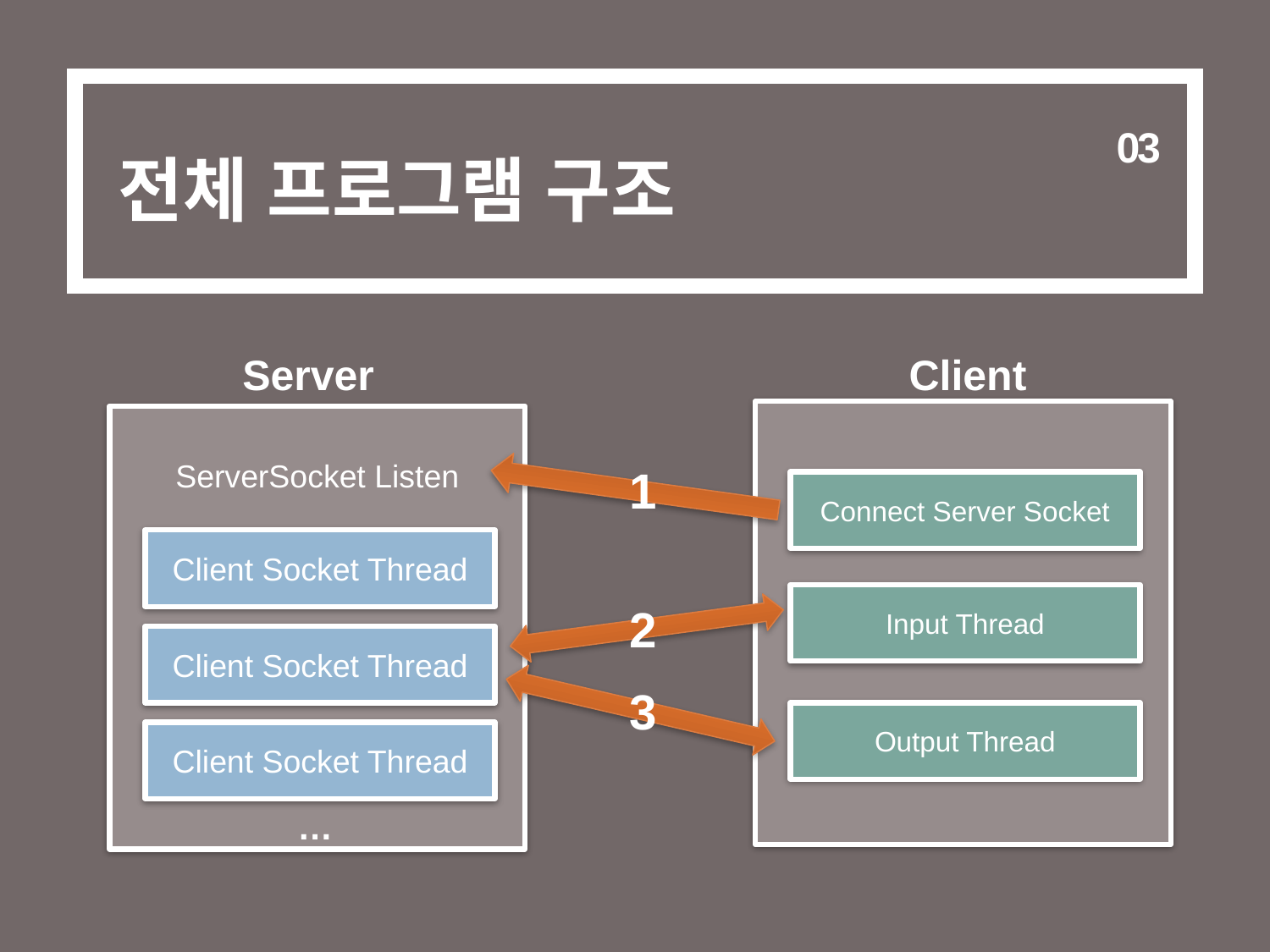

03

# 전체 프로그램 구조
Server
Client

ServerSocket Listen

1

Connect Server Socket
Client Socket Thread
Input Thread
2

Client Socket Thread
3

Output Thread
Client Socket Thread
…